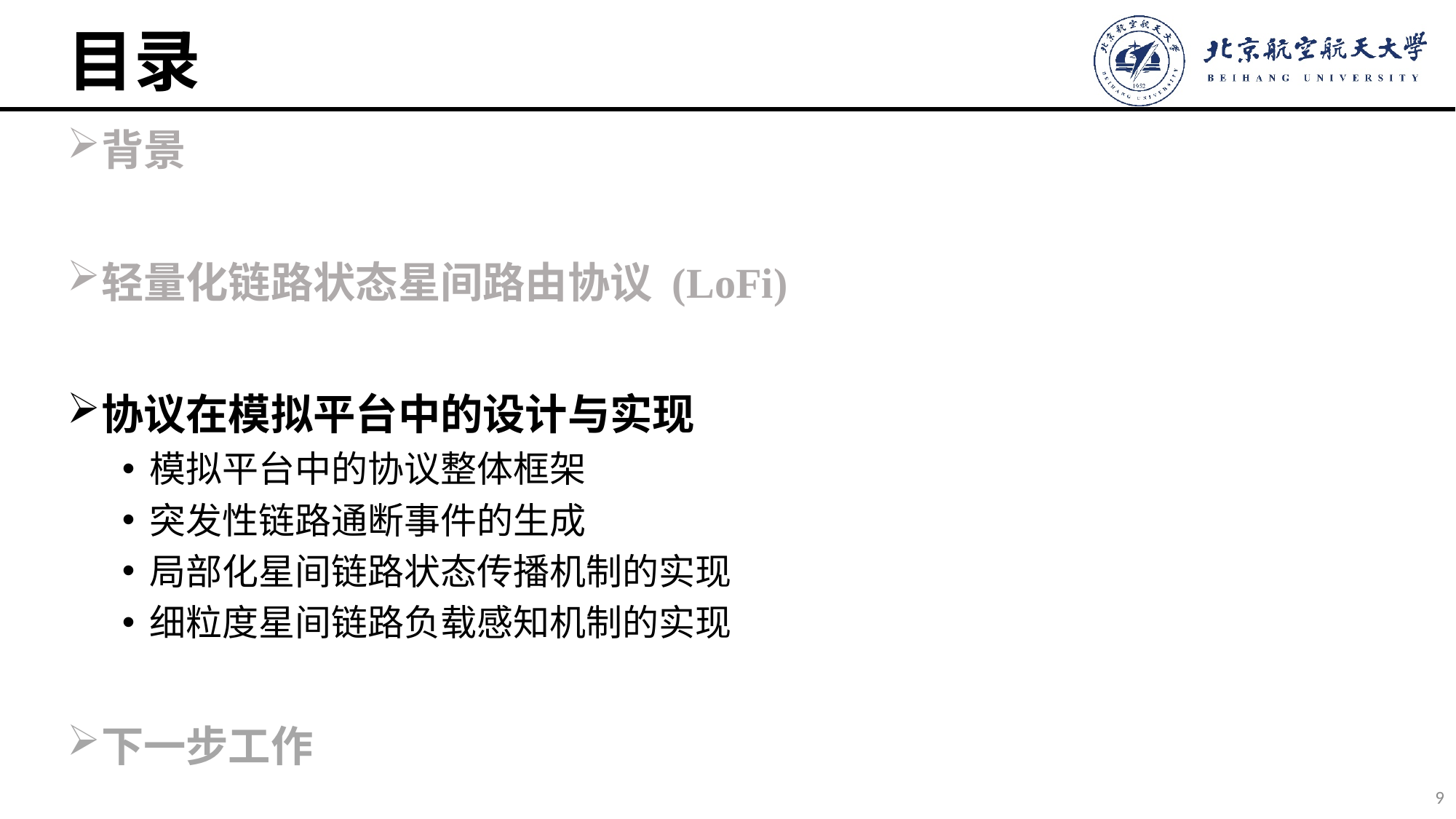

# 目录
背景

轻量化链路状态星间路由协议 (LoFi)

协议在模拟平台中的设计与实现
模拟平台中的协议整体框架
突发性链路通断事件的生成
局部化星间链路状态传播机制的实现
细粒度星间链路负载感知机制的实现

下一步工作
9